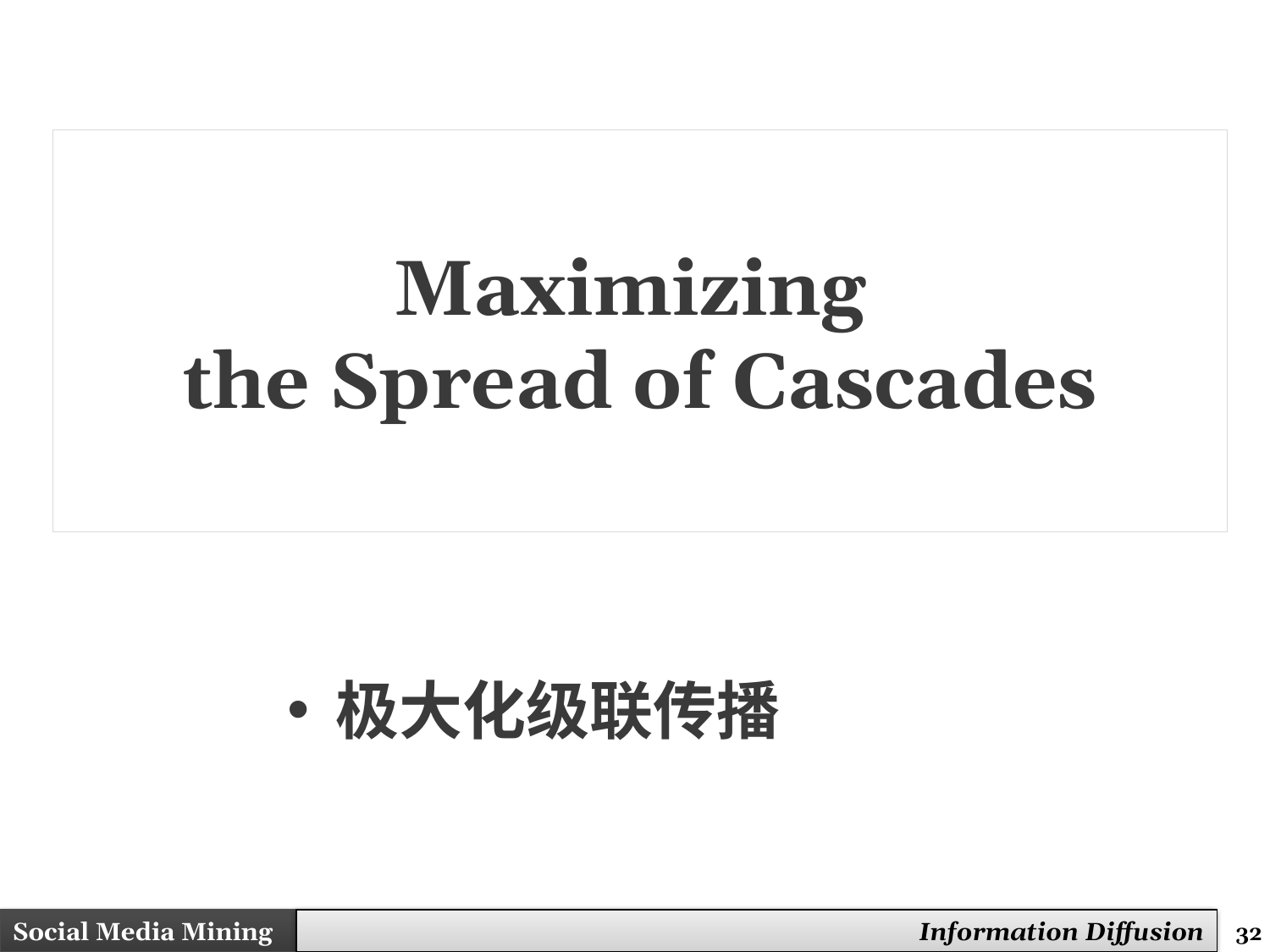

# Maximizing the Spread of Cascades
极大化级联传播